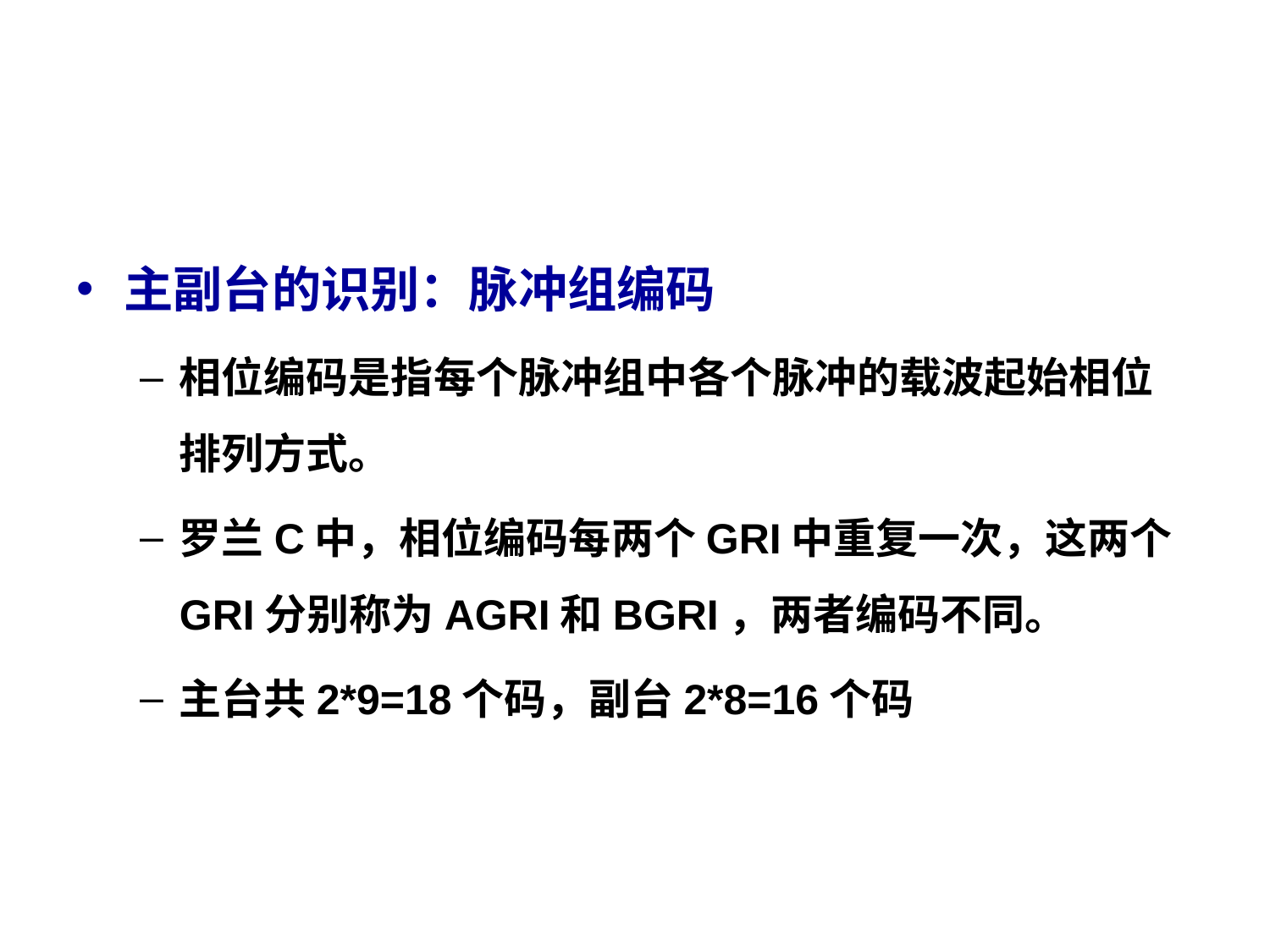

主副台的识别：脉冲组编码
相位编码是指每个脉冲组中各个脉冲的载波起始相位排列方式。
罗兰C中，相位编码每两个GRI中重复一次，这两个GRI分别称为AGRI和BGRI，两者编码不同。
主台共2*9=18个码，副台2*8=16个码